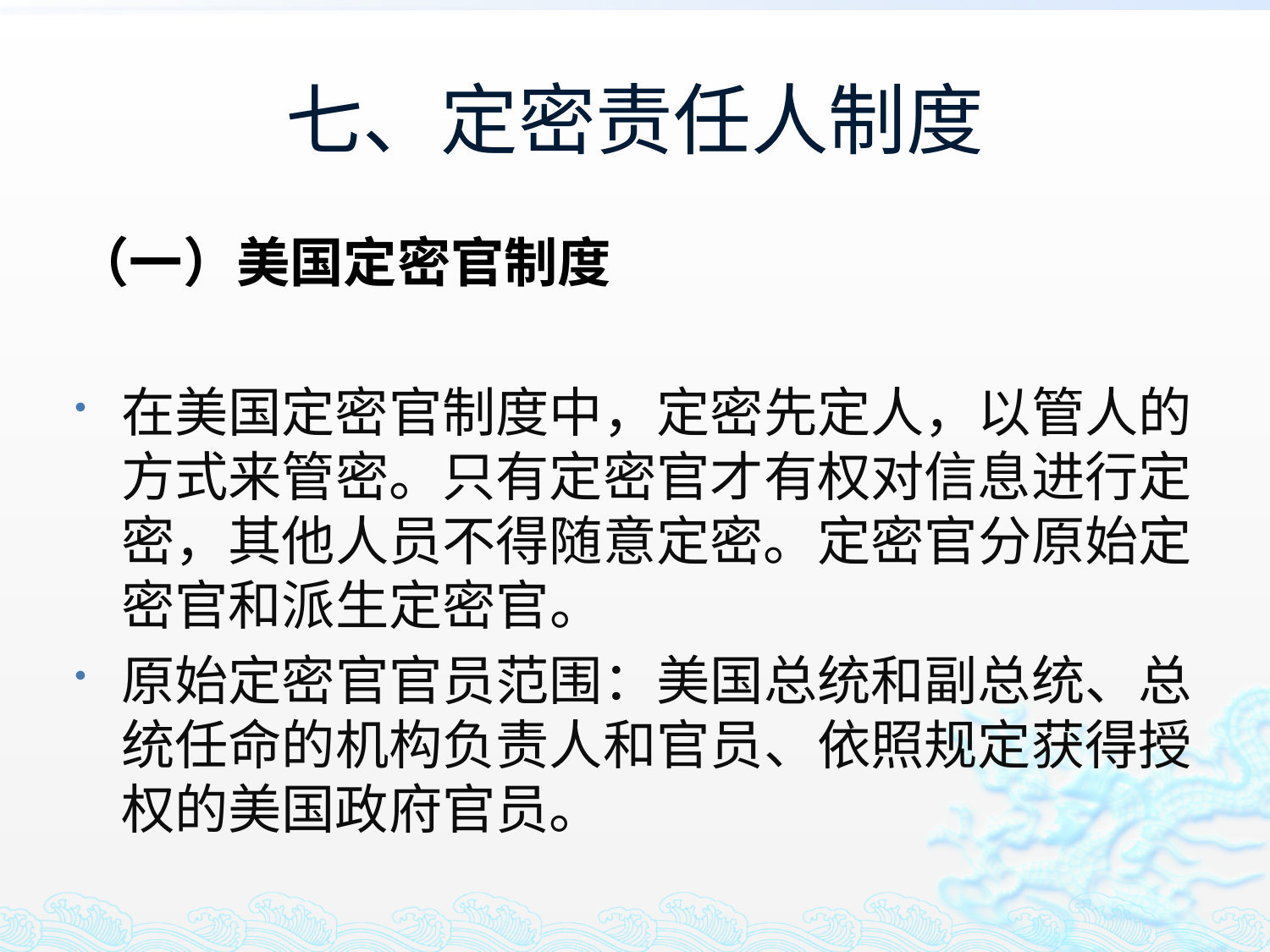

# 七、定密责任人制度
（一）美国定密官制度

在美国定密官制度中，定密先定人，以管人的方式来管密。只有定密官才有权对信息进行定密，其他人员不得随意定密。定密官分原始定密官和派生定密官。
原始定密官官员范围：美国总统和副总统、总统任命的机构负责人和官员、依照规定获得授权的美国政府官员。